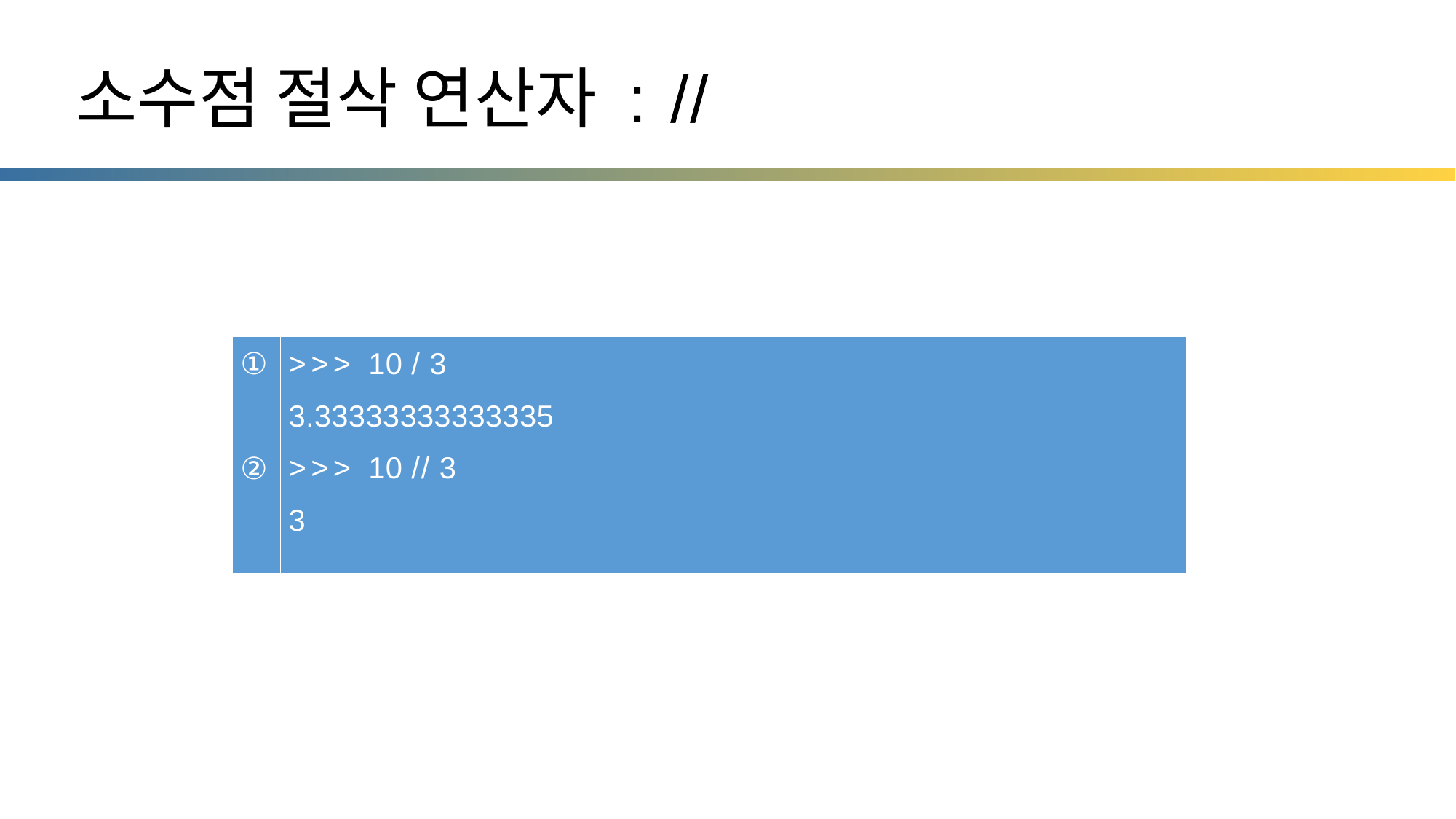

# 소수점 절삭 연산자 : //
| ① ② | >>> 10 / 3 3.33333333333335 >>> 10 // 3 3 |
| --- | --- |